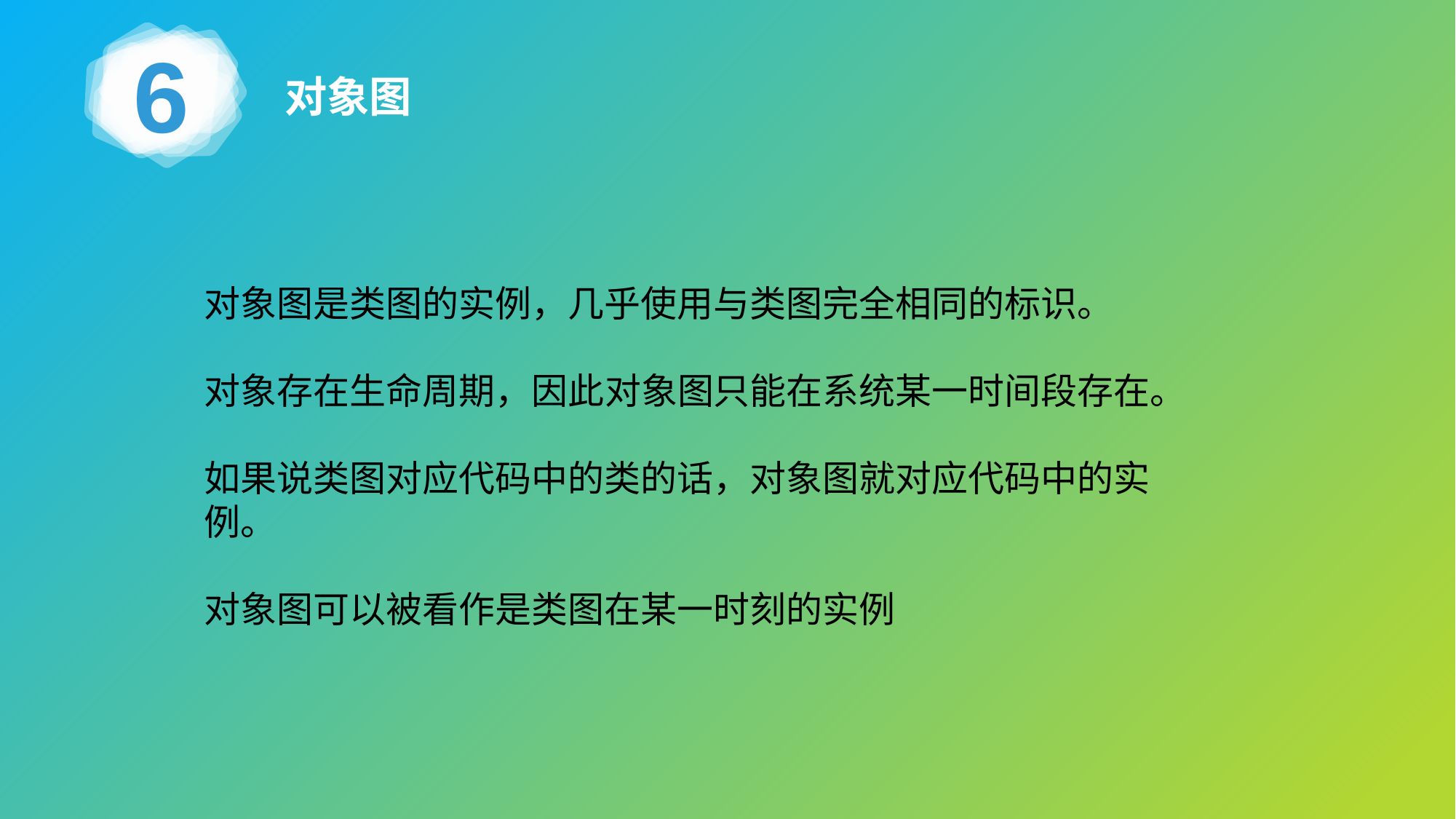

6

对象图
对象图是类图的实例，几乎使用与类图完全相同的标识。

对象存在生命周期，因此对象图只能在系统某一时间段存在。

如果说类图对应代码中的类的话，对象图就对应代码中的实例。

对象图可以被看作是类图在某一时刻的实例